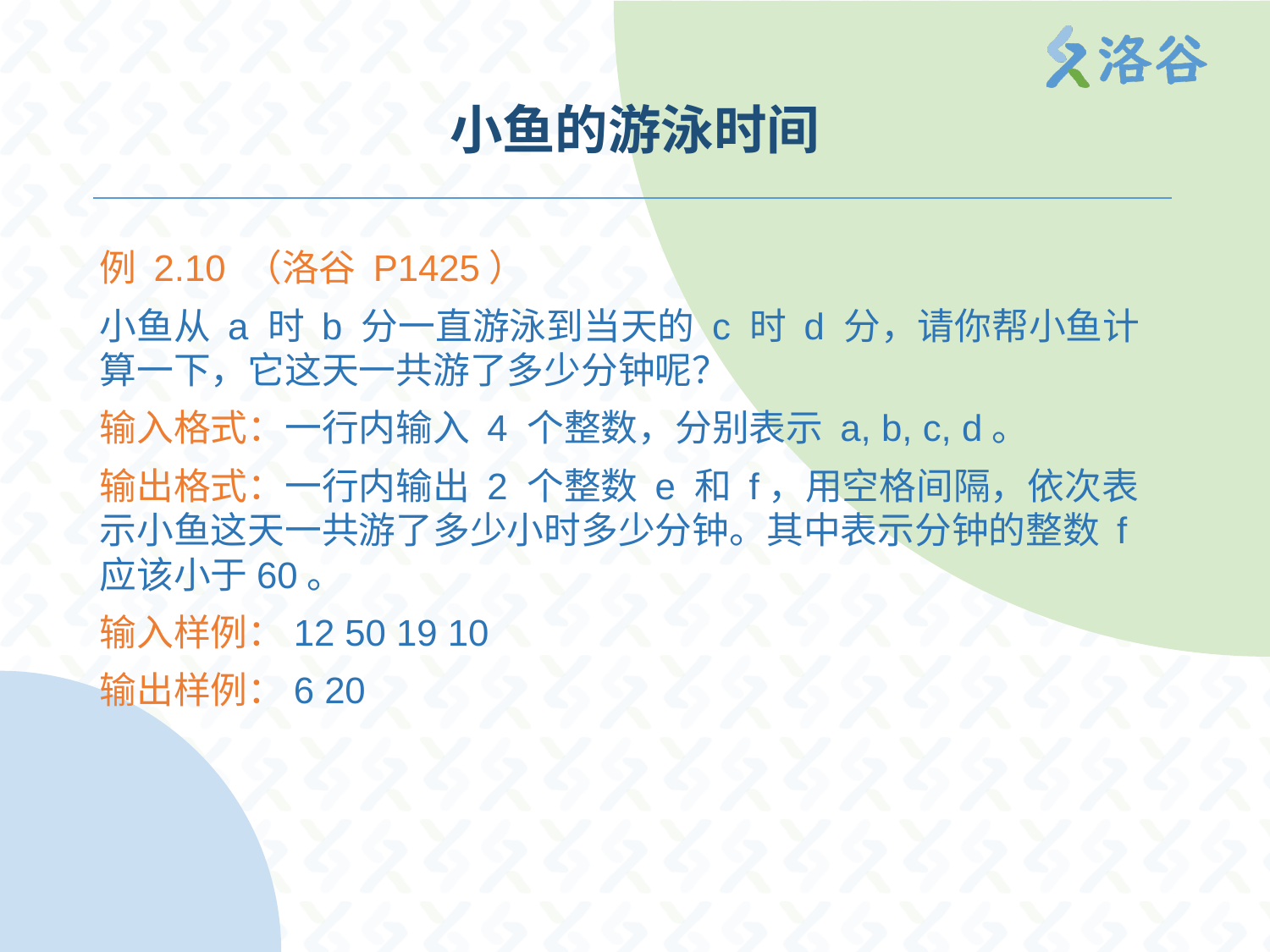

# 小鱼的游泳时间
例 2.10 （洛谷 P1425）
小鱼从 a 时 b 分一直游泳到当天的 c 时 d 分，请你帮小鱼计算一下，它这天一共游了多少分钟呢？
输入格式：一行内输入 4 个整数，分别表示 a, b, c, d。
输出格式：一行内输出 2 个整数 e 和 f，用空格间隔，依次表示小鱼这天一共游了多少小时多少分钟。其中表示分钟的整数 f 应该小于60。
输入样例：12 50 19 10
输出样例：6 20